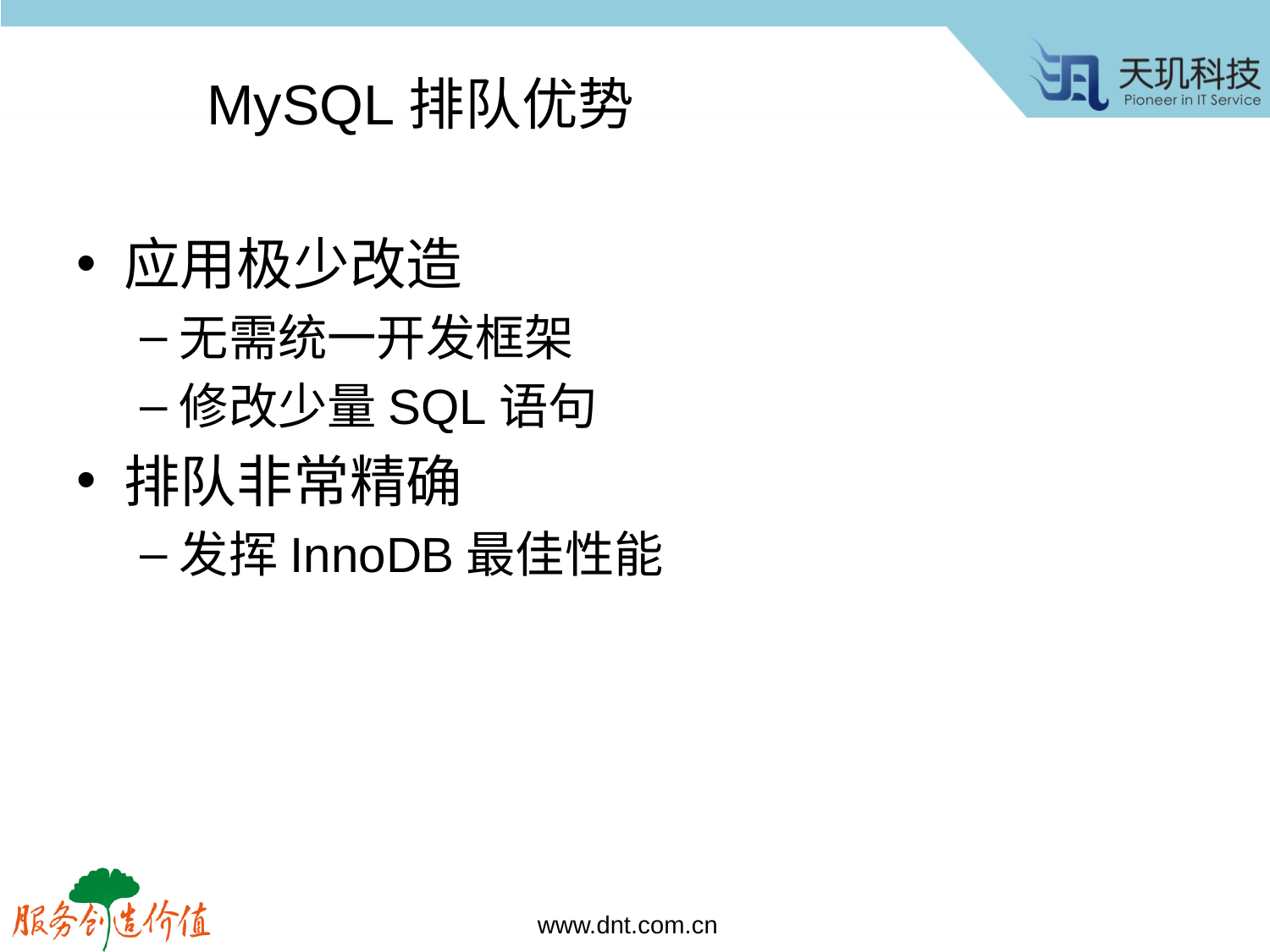

# MySQL排队优势
应用极少改造
无需统一开发框架
修改少量SQL语句
排队非常精确
发挥InnoDB最佳性能